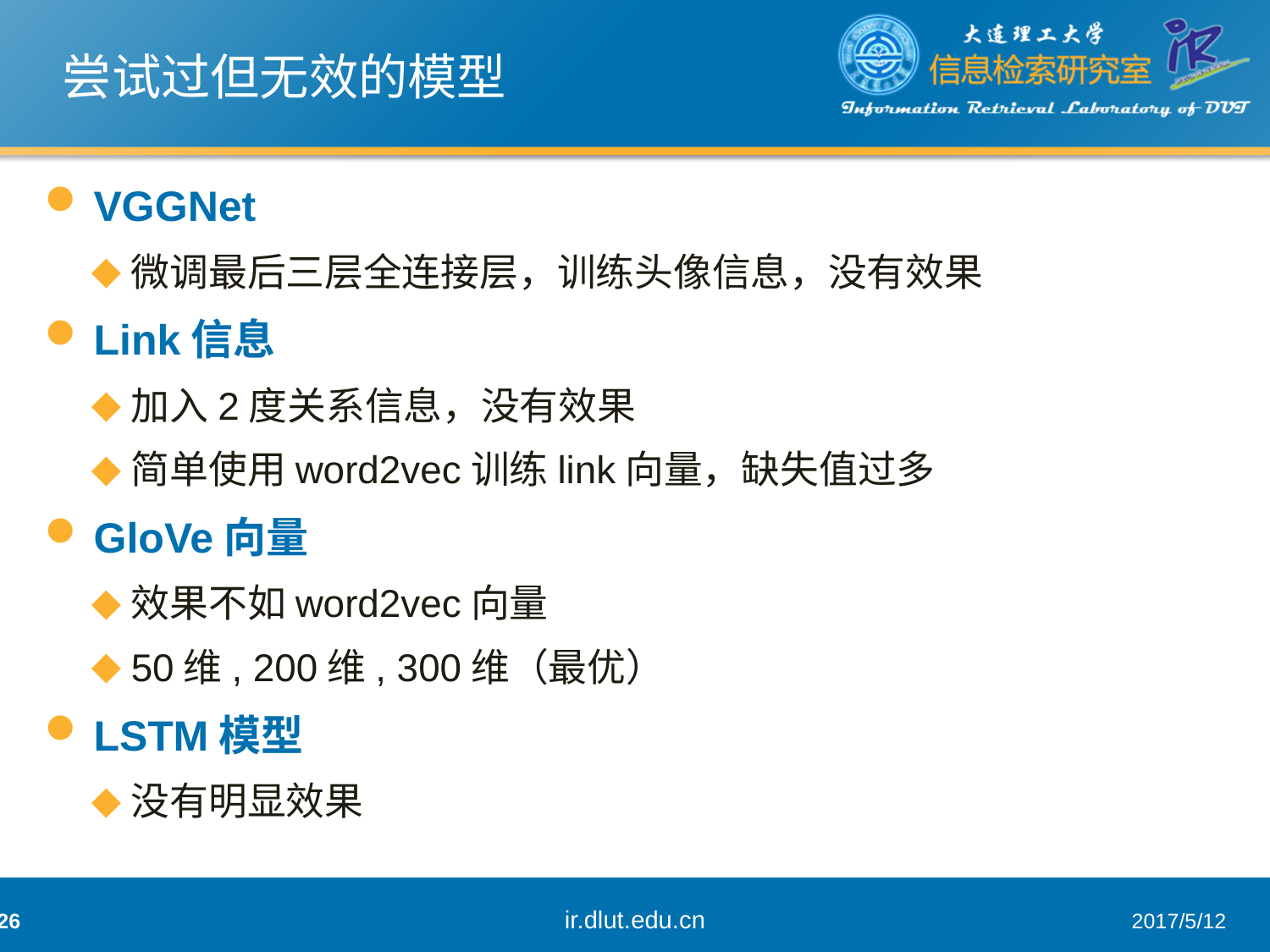

# 尝试过但无效的模型
VGGNet
微调最后三层全连接层，训练头像信息，没有效果
Link信息
加入2度关系信息，没有效果
简单使用word2vec训练link向量，缺失值过多
GloVe向量
效果不如word2vec向量
50维, 200维, 300维（最优）
LSTM模型
没有明显效果